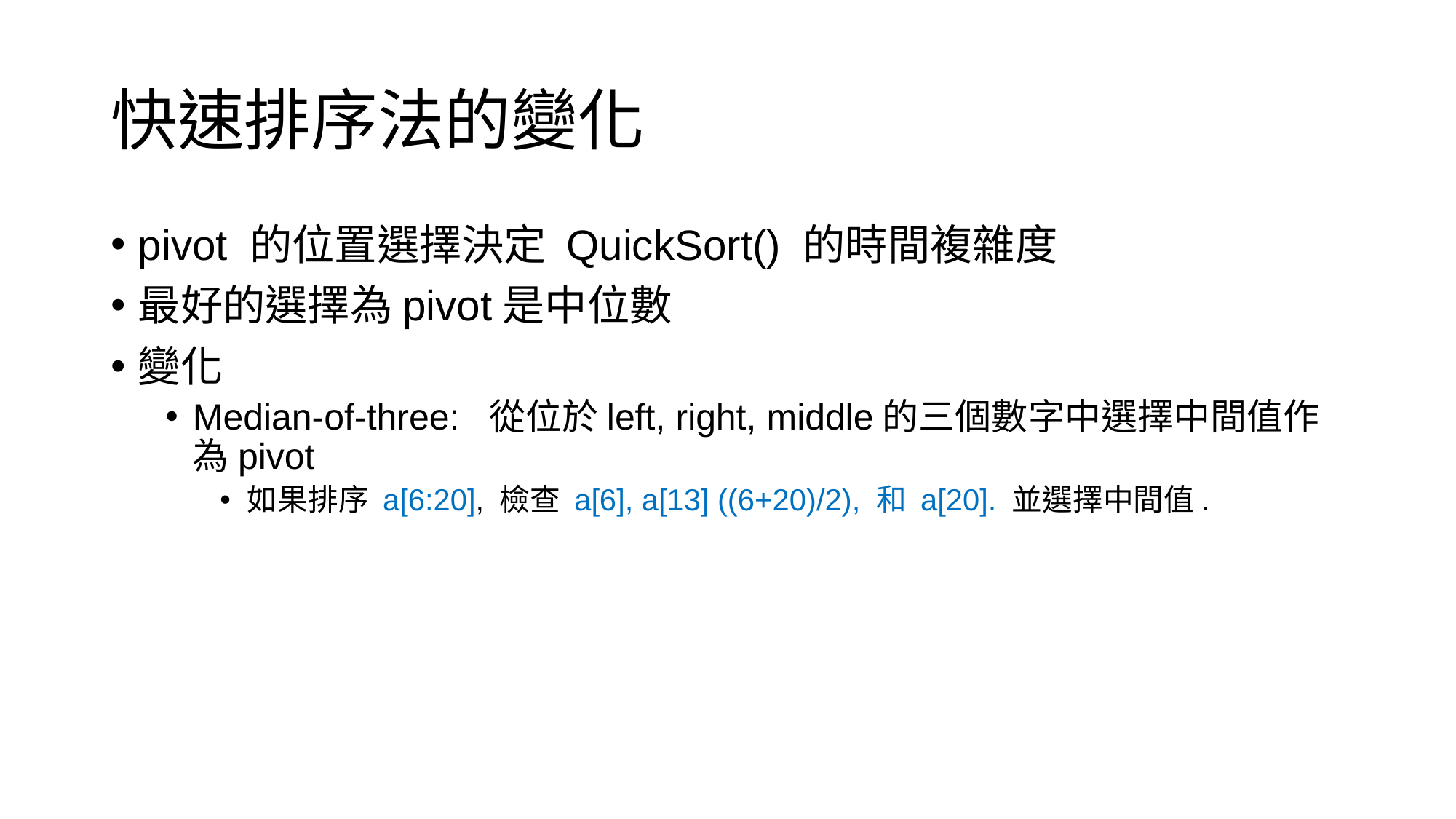

# 快速排序法的變化
pivot 的位置選擇決定 QuickSort() 的時間複雜度
最好的選擇為pivot是中位數
變化
Median-of-three:  從位於left, right, middle的三個數字中選擇中間值作為pivot
如果排序 a[6:20], 檢查 a[6], a[13] ((6+20)/2), 和 a[20]. 並選擇中間值.